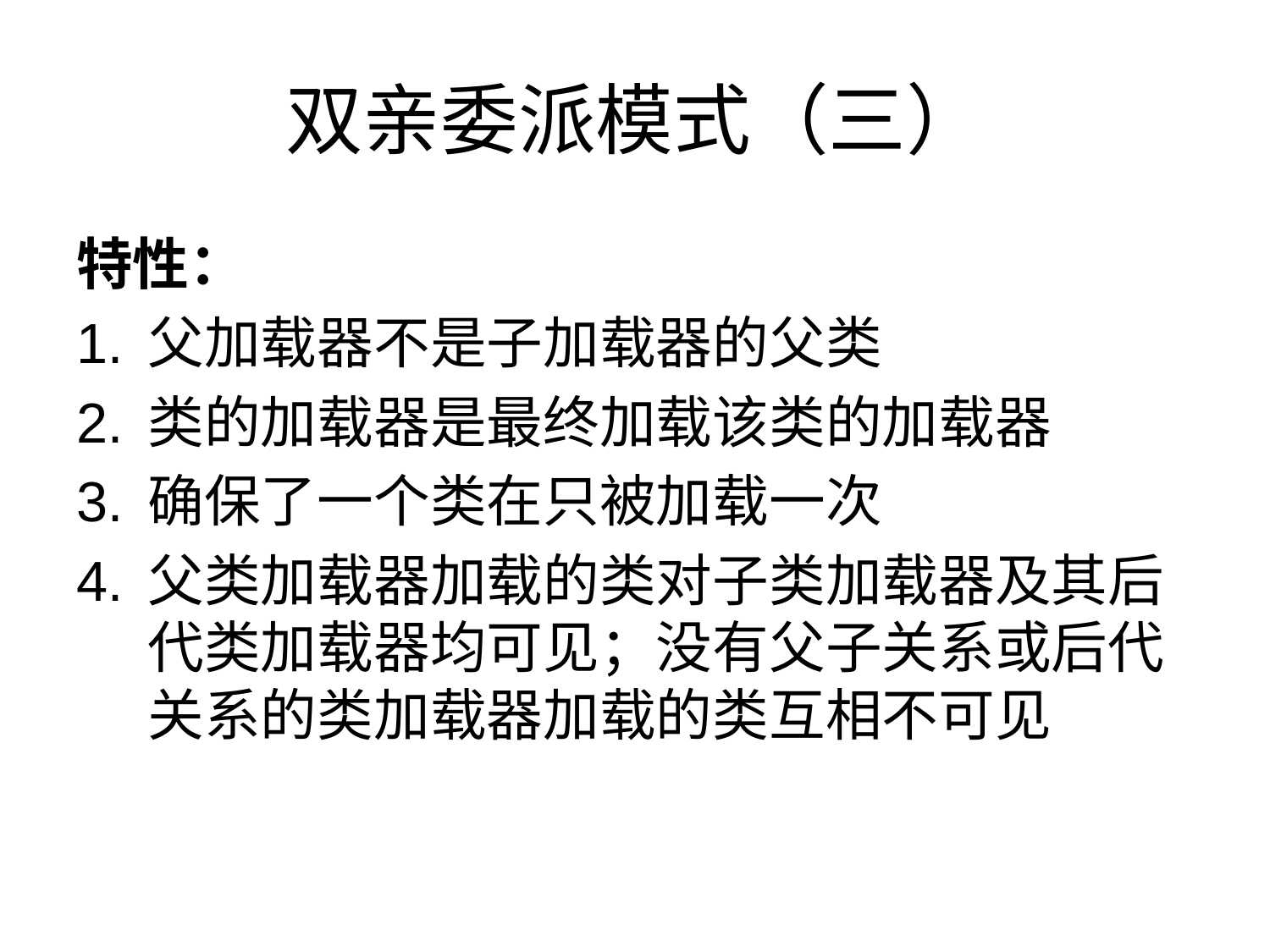

# 双亲委派模式（三）
特性：
父加载器不是子加载器的父类
类的加载器是最终加载该类的加载器
确保了一个类在只被加载一次
父类加载器加载的类对子类加载器及其后代类加载器均可见；没有父子关系或后代关系的类加载器加载的类互相不可见